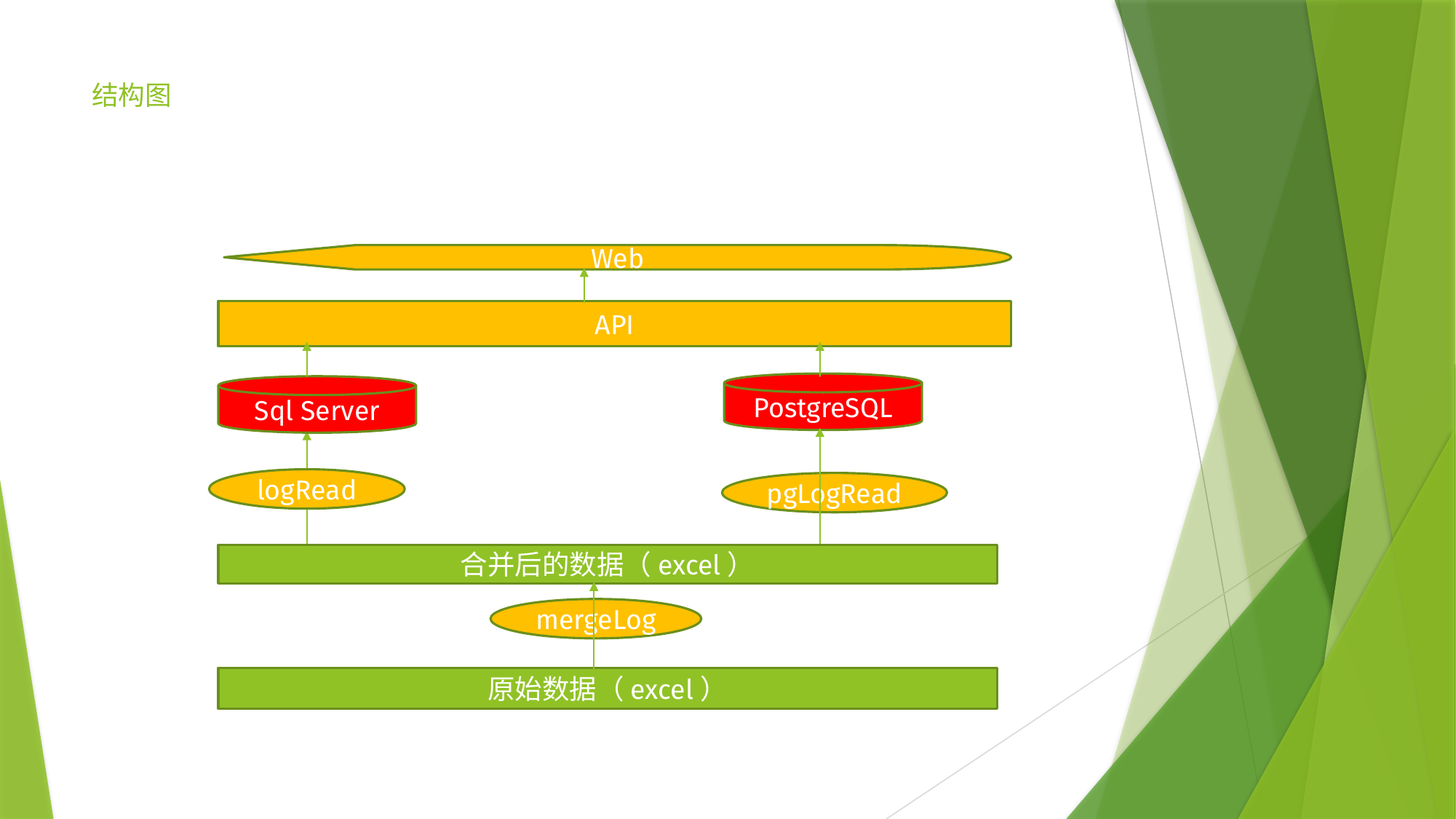

# 结构图

Web
API
PostgreSQL
Sql Server
logRead
pgLogRead
合并后的数据（excel）
mergeLog
原始数据（excel）